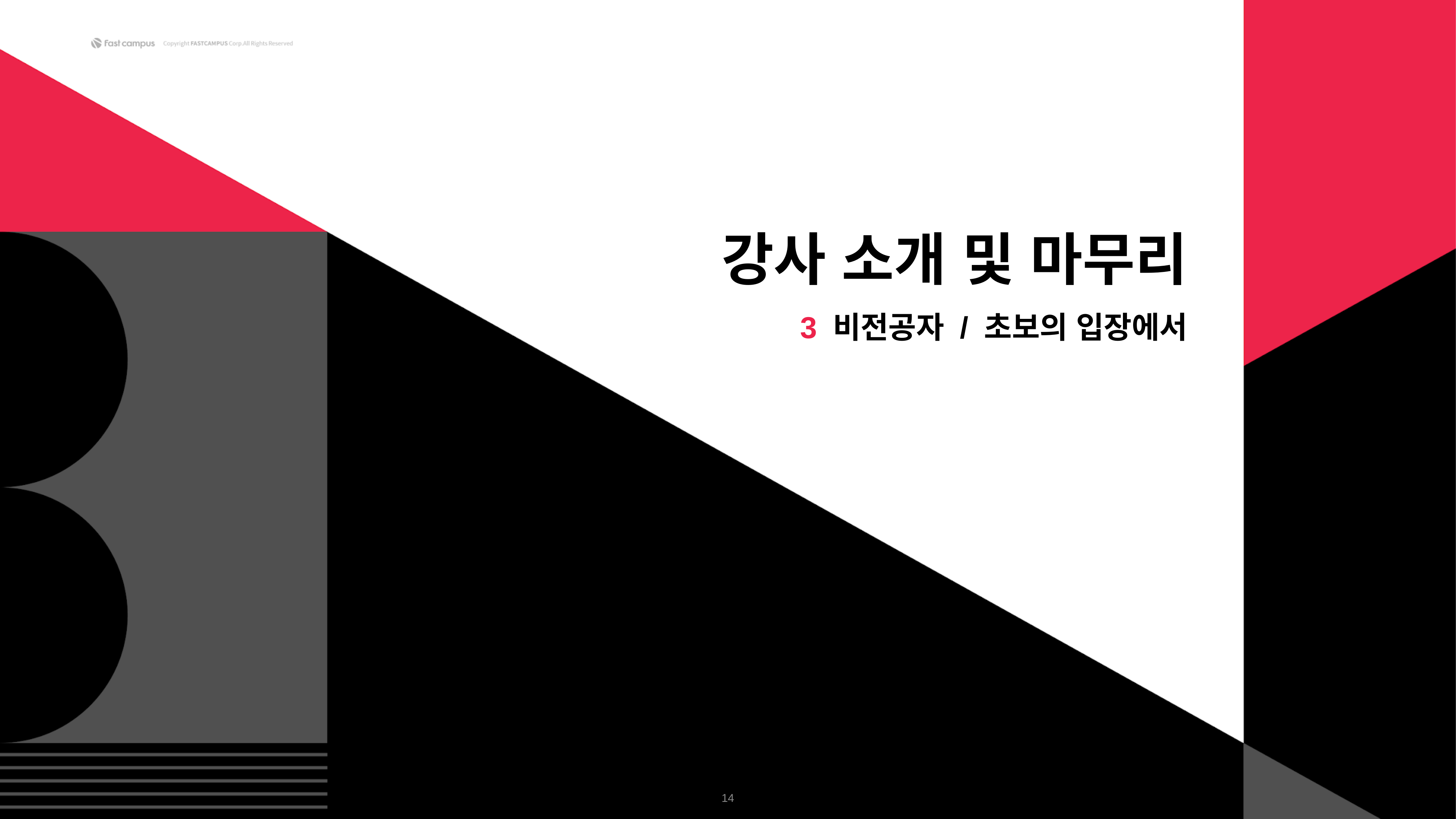

강사 소개 및 마무리

3 비전공자 / 초보의 입장에서
14